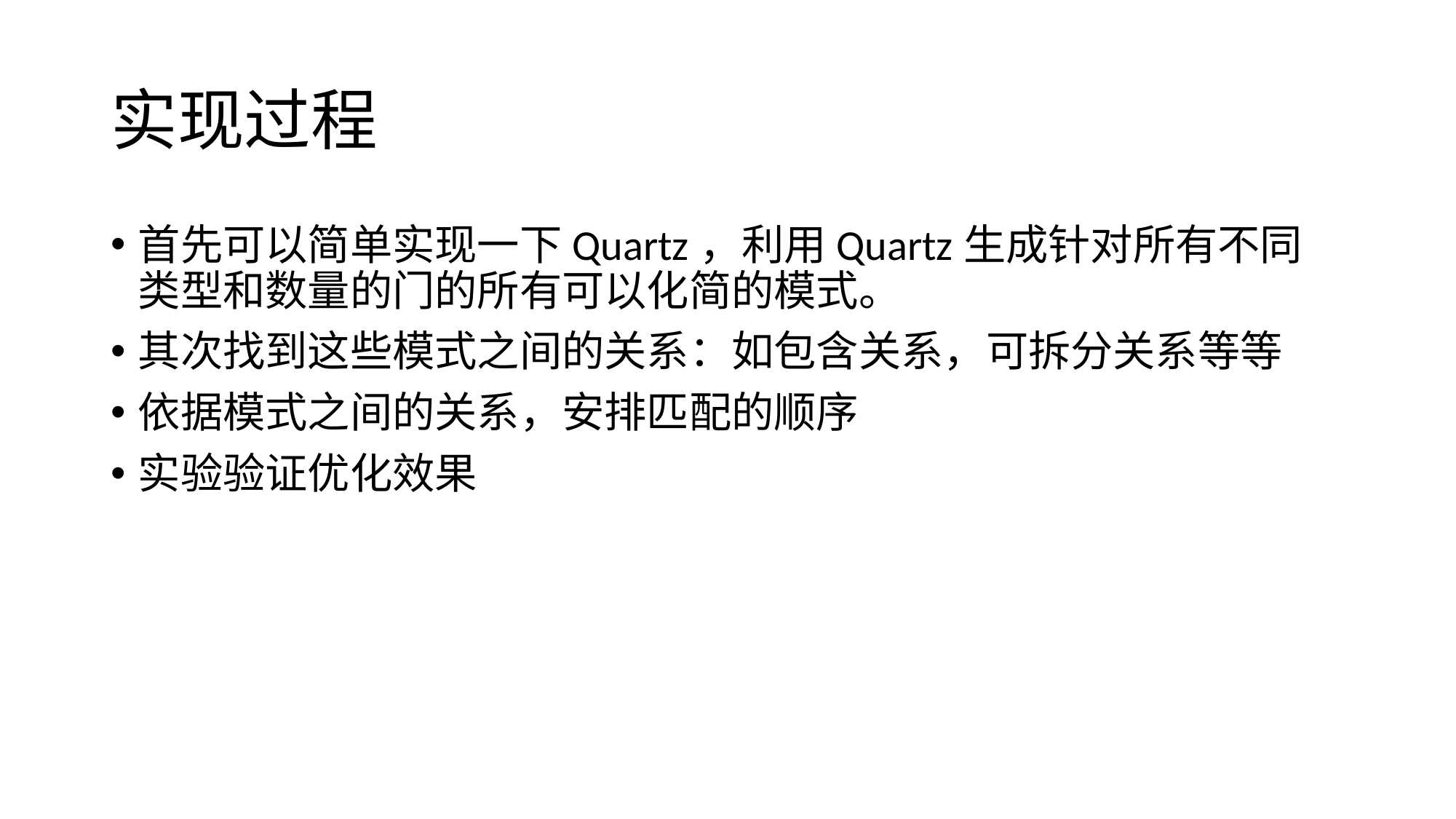

# 实现过程
首先可以简单实现一下Quartz，利用Quartz生成针对所有不同类型和数量的门的所有可以化简的模式。
其次找到这些模式之间的关系：如包含关系，可拆分关系等等
依据模式之间的关系，安排匹配的顺序
实验验证优化效果